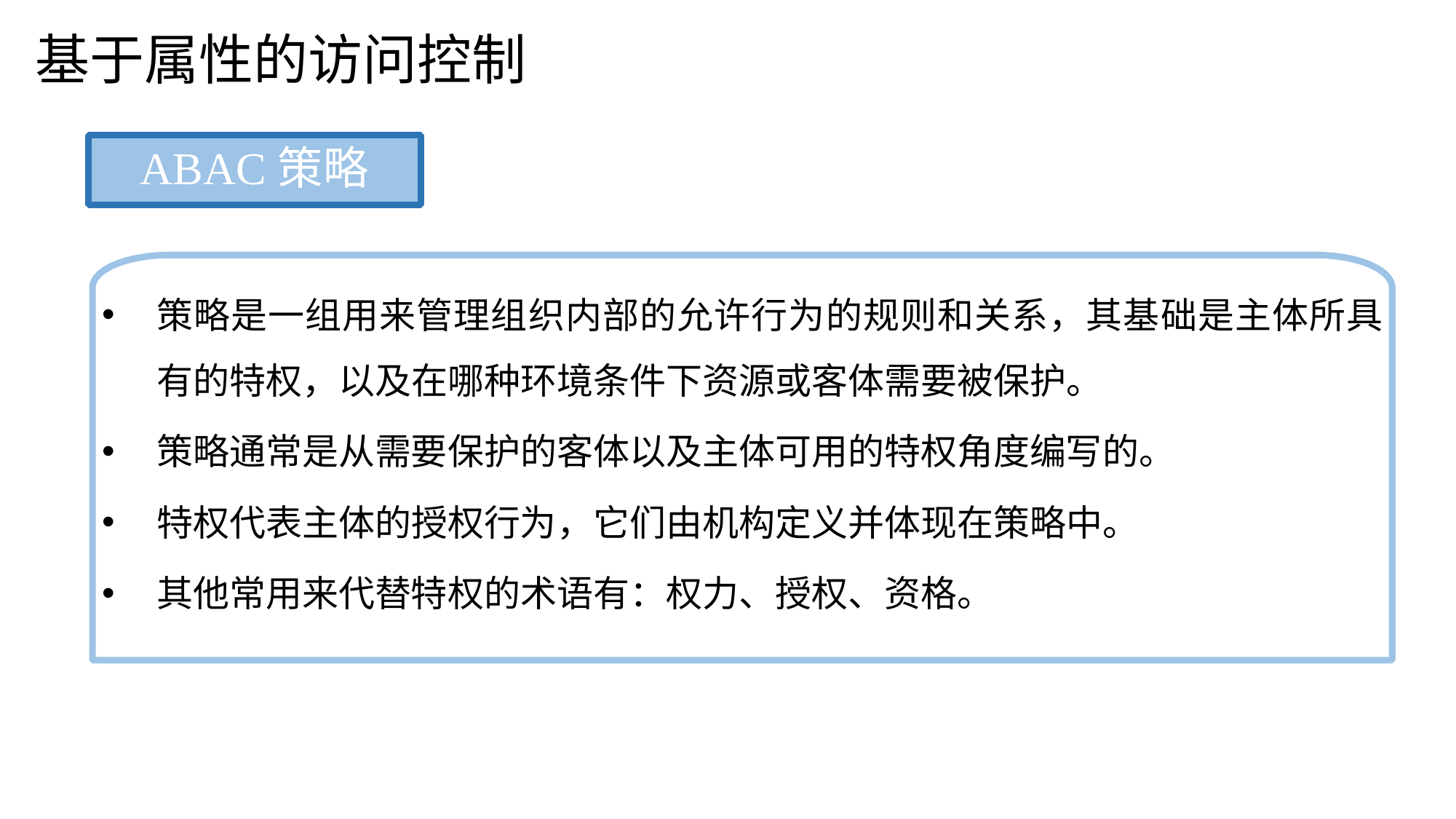

基于属性的访问控制
ABAC策略
策略是一组用来管理组织内部的允许行为的规则和关系，其基础是主体所具有的特权，以及在哪种环境条件下资源或客体需要被保护。
策略通常是从需要保护的客体以及主体可用的特权角度编写的。
特权代表主体的授权行为，它们由机构定义并体现在策略中。
其他常用来代替特权的术语有：权力、授权、资格。